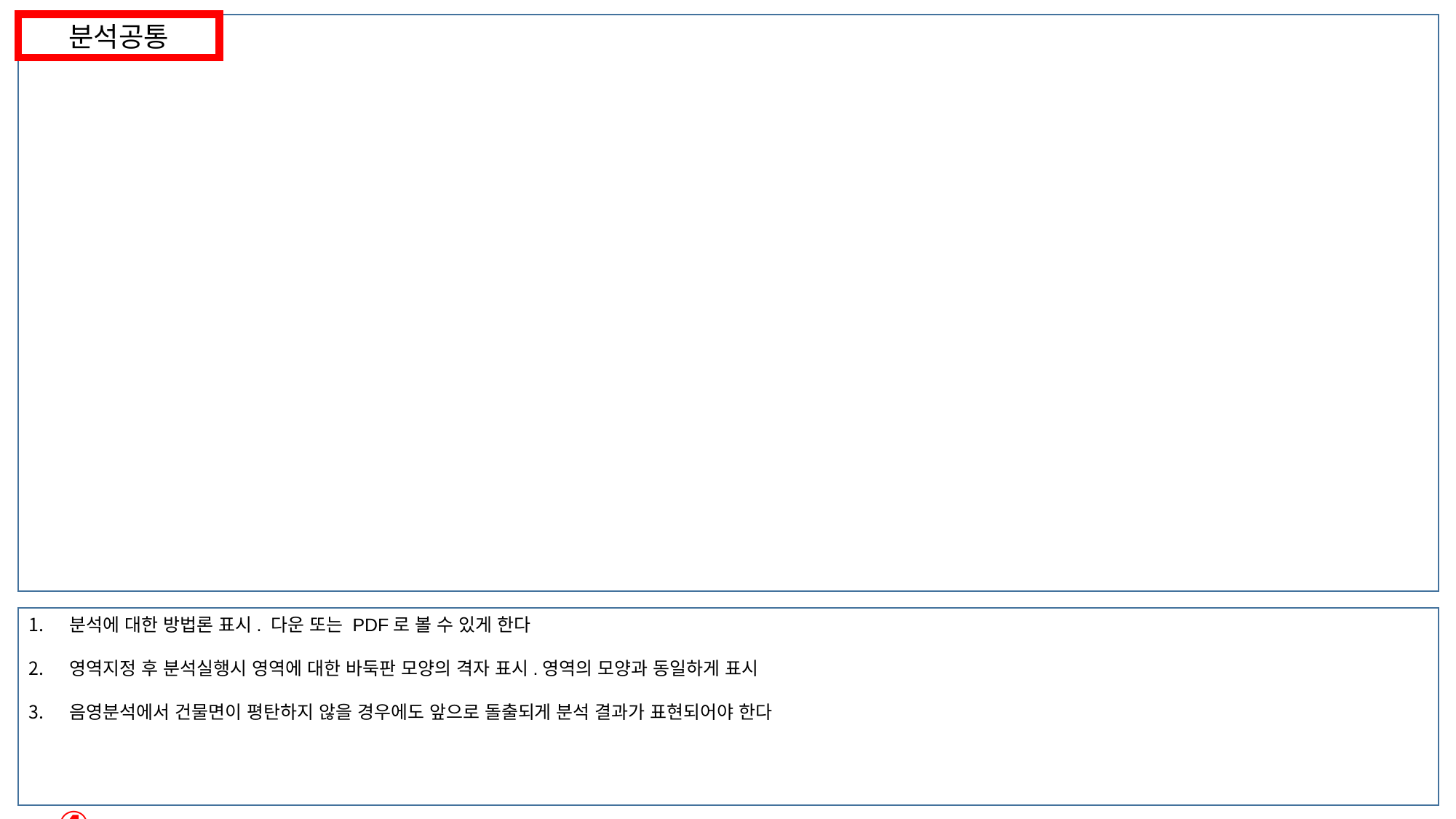

분석공통

①
분석에 대한 방법론 표시. 다운 또는 PDF로 볼 수 있게 한다

영역지정 후 분석실행시 영역에 대한 바둑판 모양의 격자 표시.영역의 모양과 동일하게 표시

음영분석에서 건물면이 평탄하지 않을 경우에도 앞으로 돌출되게 분석 결과가 표현되어야 한다
⑩
⑨
⑧
⑤
⑥
⑦
④